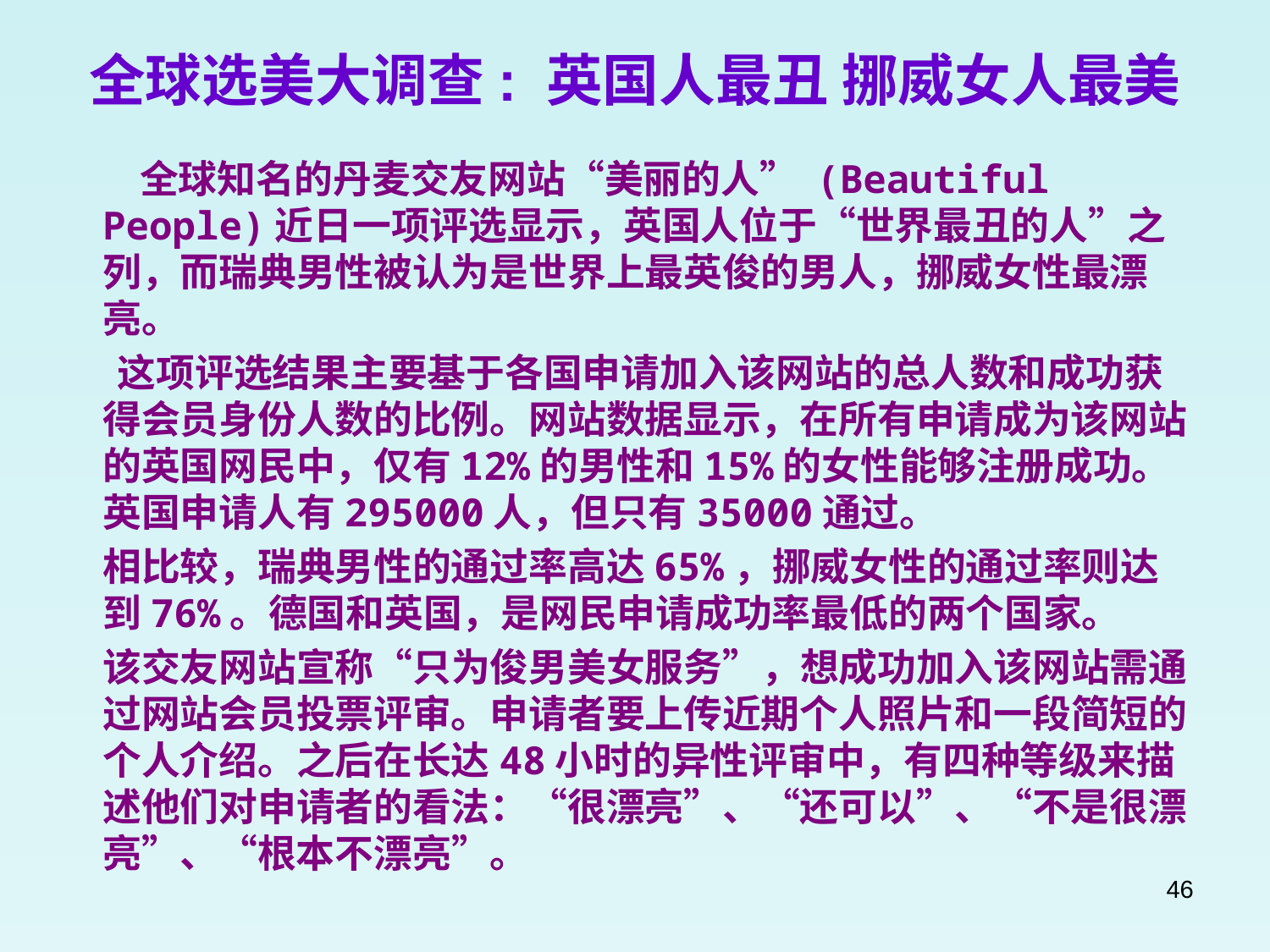

全球选美大调查: 英国人最丑 挪威女人最美
　	     全球知名的丹麦交友网站“美丽的人” (Beautiful People)近日一项评选显示，英国人位于“世界最丑的人”之列，而瑞典男性被认为是世界上最英俊的男人，挪威女性最漂亮。
      这项评选结果主要基于各国申请加入该网站的总人数和成功获得会员身份人数的比例。网站数据显示，在所有申请成为该网站的英国网民中，仅有12%的男性和15%的女性能够注册成功。英国申请人有295000人，但只有35000通过。
     	相比较，瑞典男性的通过率高达65%，挪威女性的通过率则达到76%。德国和英国，是网民申请成功率最低的两个国家。
    	该交友网站宣称“只为俊男美女服务”，想成功加入该网站需通过网站会员投票评审。申请者要上传近期个人照片和一段简短的个人介绍。之后在长达48小时的异性评审中，有四种等级来描述他们对申请者的看法：“很漂亮”、“还可以”、“不是很漂亮”、“根本不漂亮”。
46